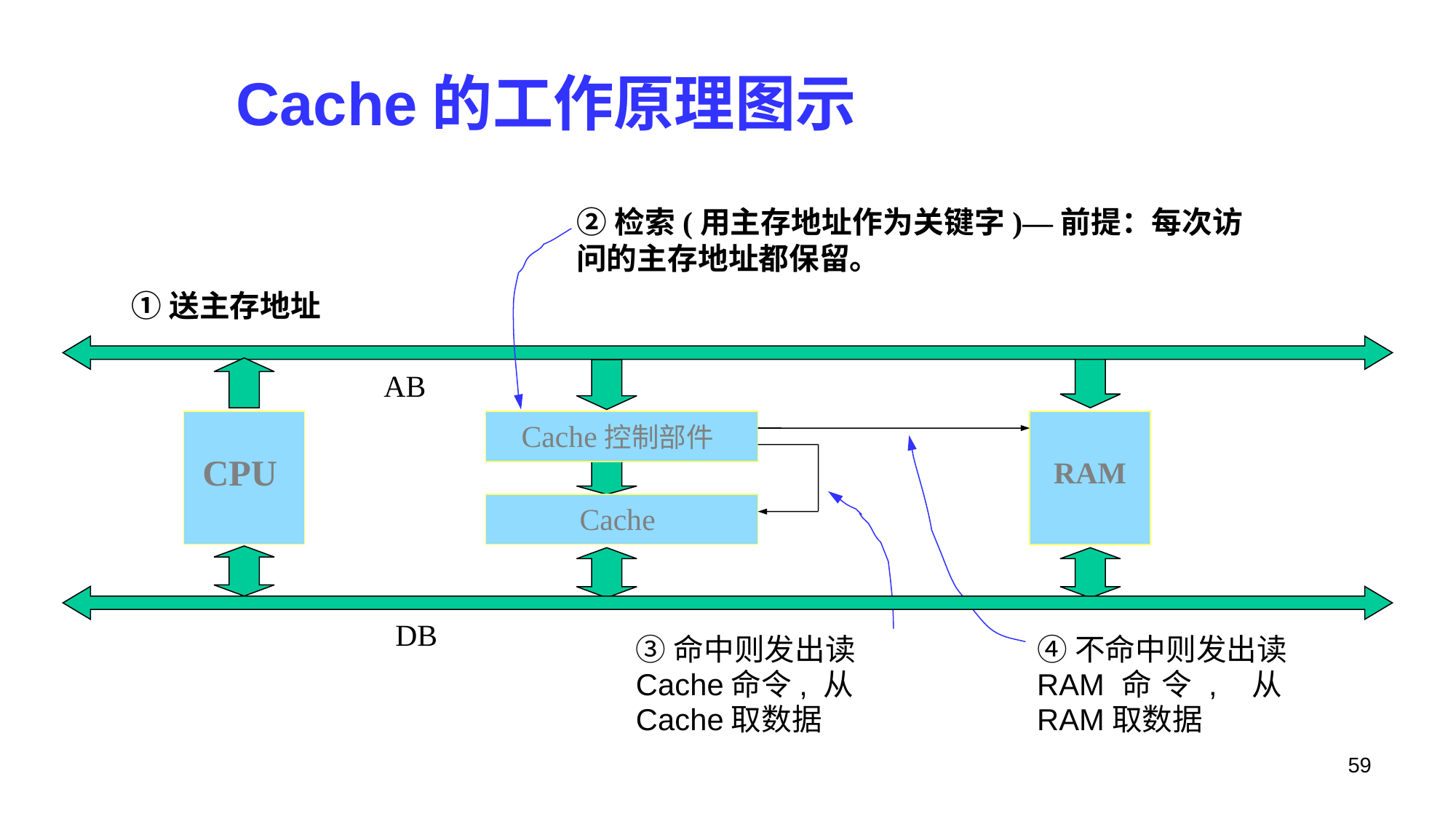

# Cache的工作原理图示

②检索(用主存地址作为关键字)—前提：每次访问的主存地址都保留。

①送主存地址

AB

CPU
Cache控制部件

RAM

Cache

DB
③命中则发出读
Cache命令, 从Cache取数据
④不命中则发出读RAM命令, 从RAM取数据
59